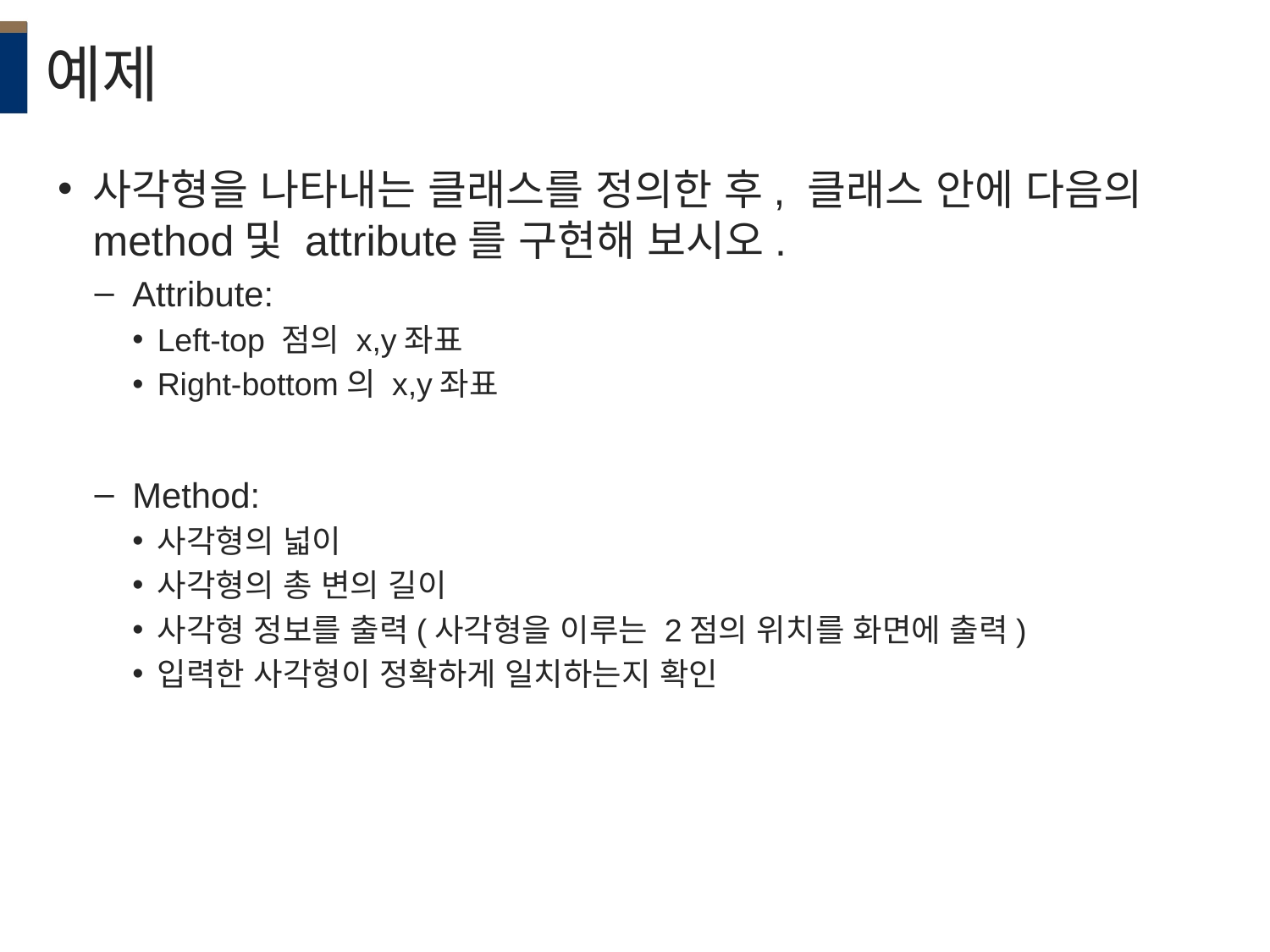

# 예제
사각형을 나타내는 클래스를 정의한 후, 클래스 안에 다음의 method및 attribute를 구현해 보시오.
Attribute:
Left-top 점의 x,y좌표
Right-bottom의 x,y좌표

Method:
사각형의 넓이
사각형의 총 변의 길이
사각형 정보를 출력(사각형을 이루는 2점의 위치를 화면에 출력)
입력한 사각형이 정확하게 일치하는지 확인